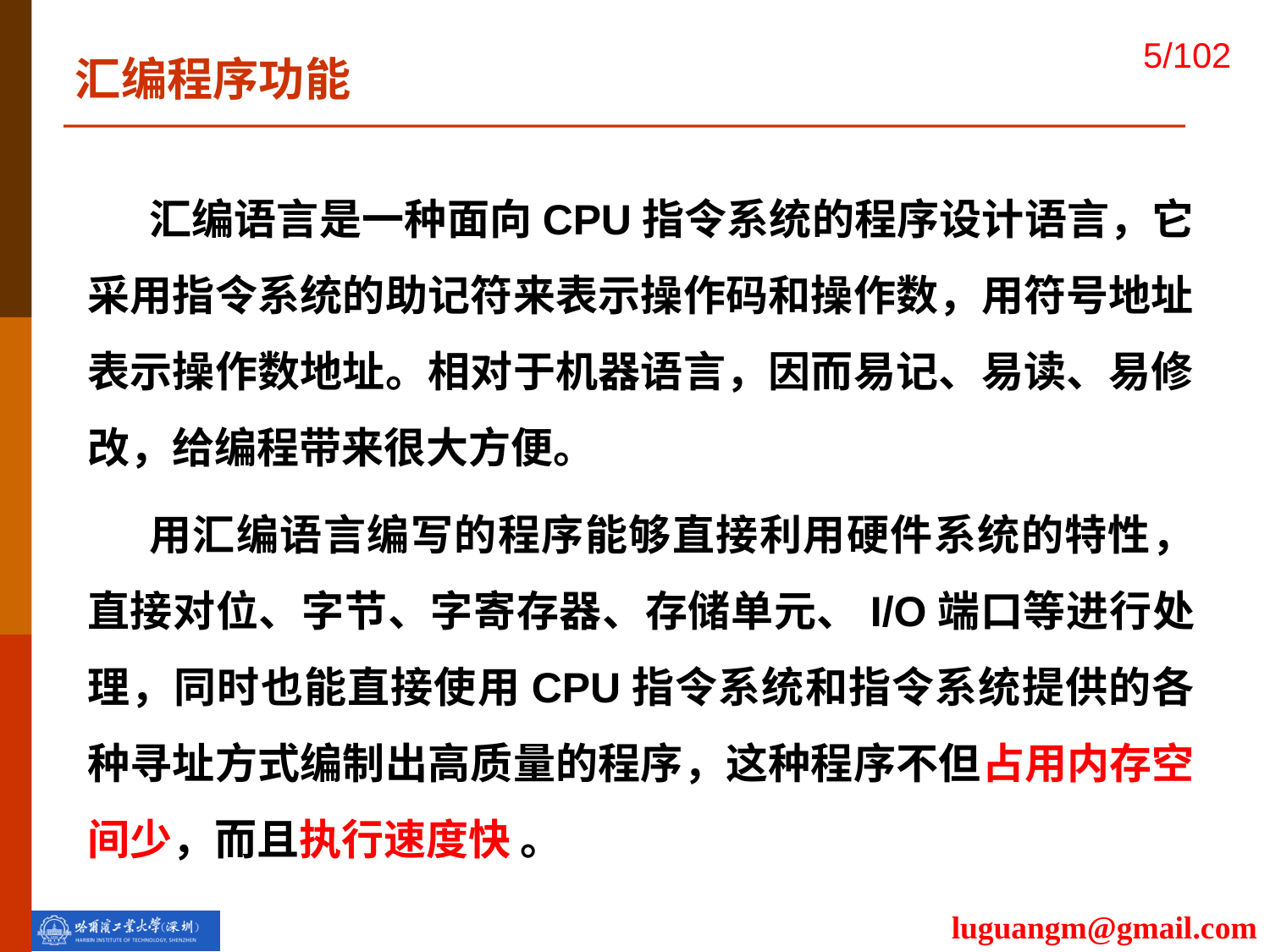

汇编程序功能
汇编语言是一种面向CPU指令系统的程序设计语言，它采用指令系统的助记符来表示操作码和操作数，用符号地址表示操作数地址。相对于机器语言，因而易记、易读、易修改，给编程带来很大方便。
用汇编语言编写的程序能够直接利用硬件系统的特性，直接对位、字节、字寄存器、存储单元、I/O端口等进行处理，同时也能直接使用CPU指令系统和指令系统提供的各种寻址方式编制出高质量的程序，这种程序不但占用内存空间少，而且执行速度快 。